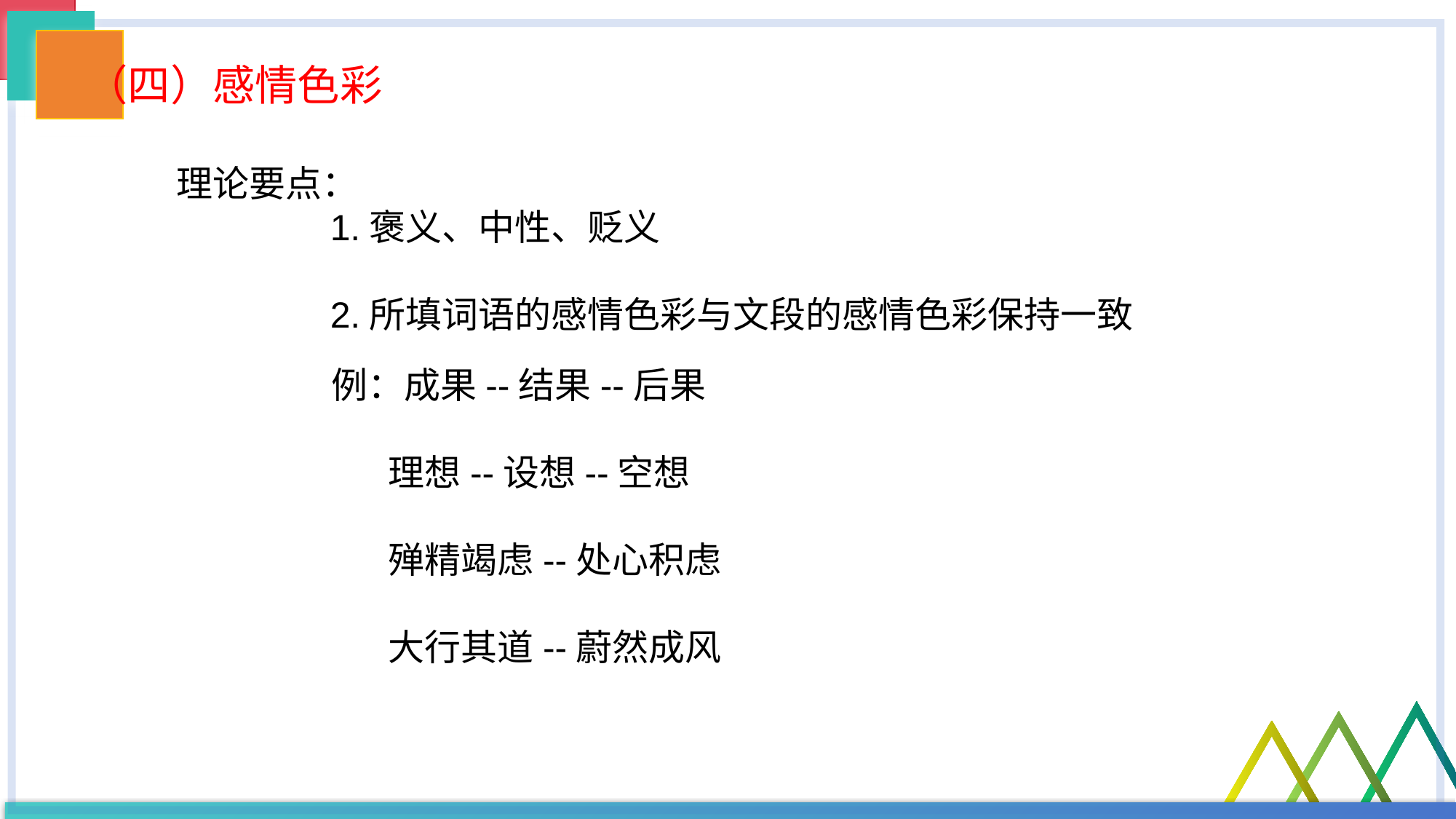

（四）感情色彩

          理论要点：
                        1.褒义、中性、贬义

                        2.所填词语的感情色彩与文段的感情色彩保持一致
                   例：成果--结果--后果

                          理想--设想--空想

                          殚精竭虑--处心积虑

                          大行其道--蔚然成风